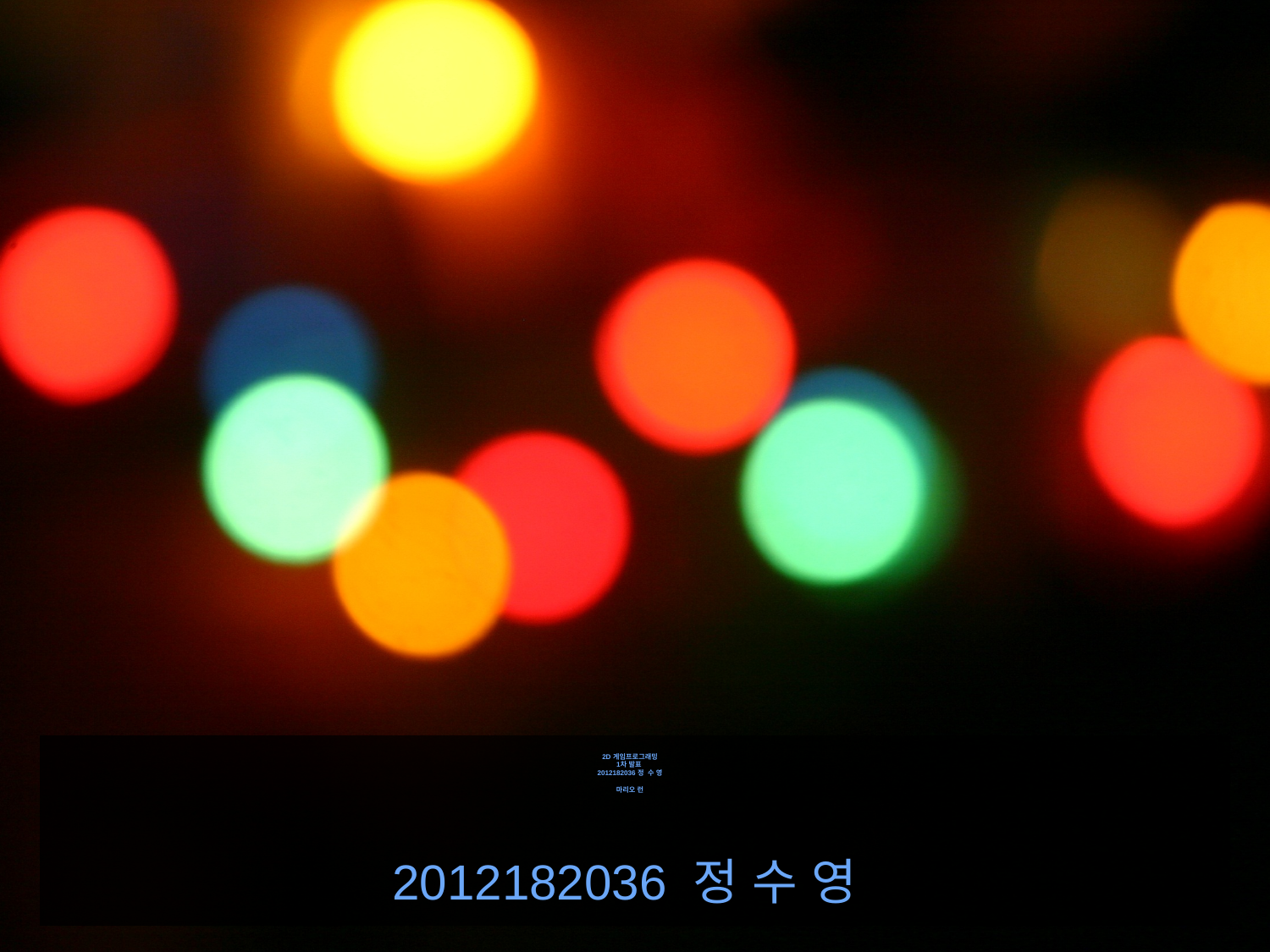

# 2D 게임프로그래밍 1차 발표 2012182036 정  수 영 마리오 런
2012182036 정 수 영